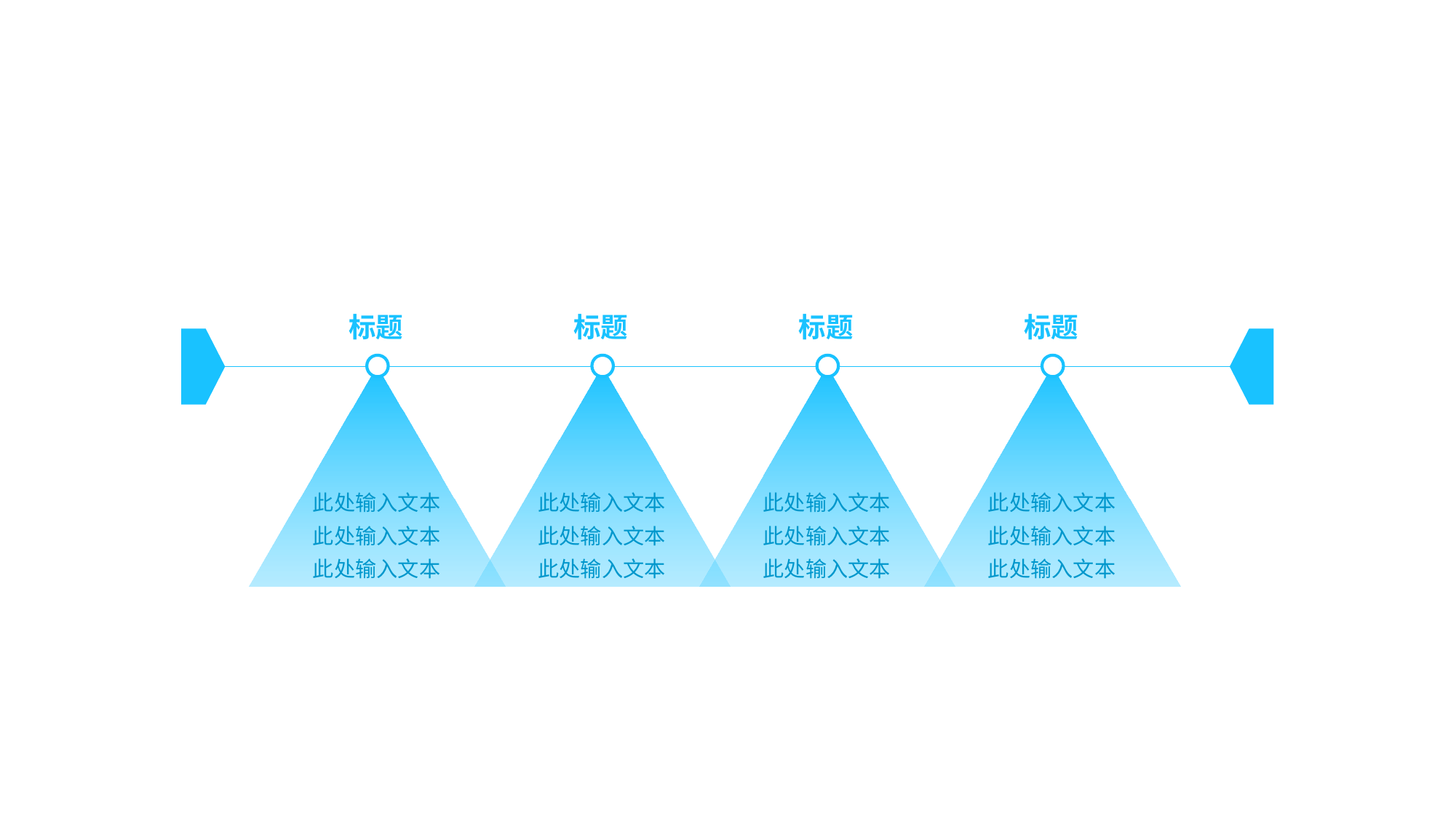

#
标题
标题
标题
标题

此处输入文本
此处输入文本
此处输入文本
此处输入文本
此处输入文本
此处输入文本
此处输入文本
此处输入文本
此处输入文本
此处输入文本
此处输入文本
此处输入文本